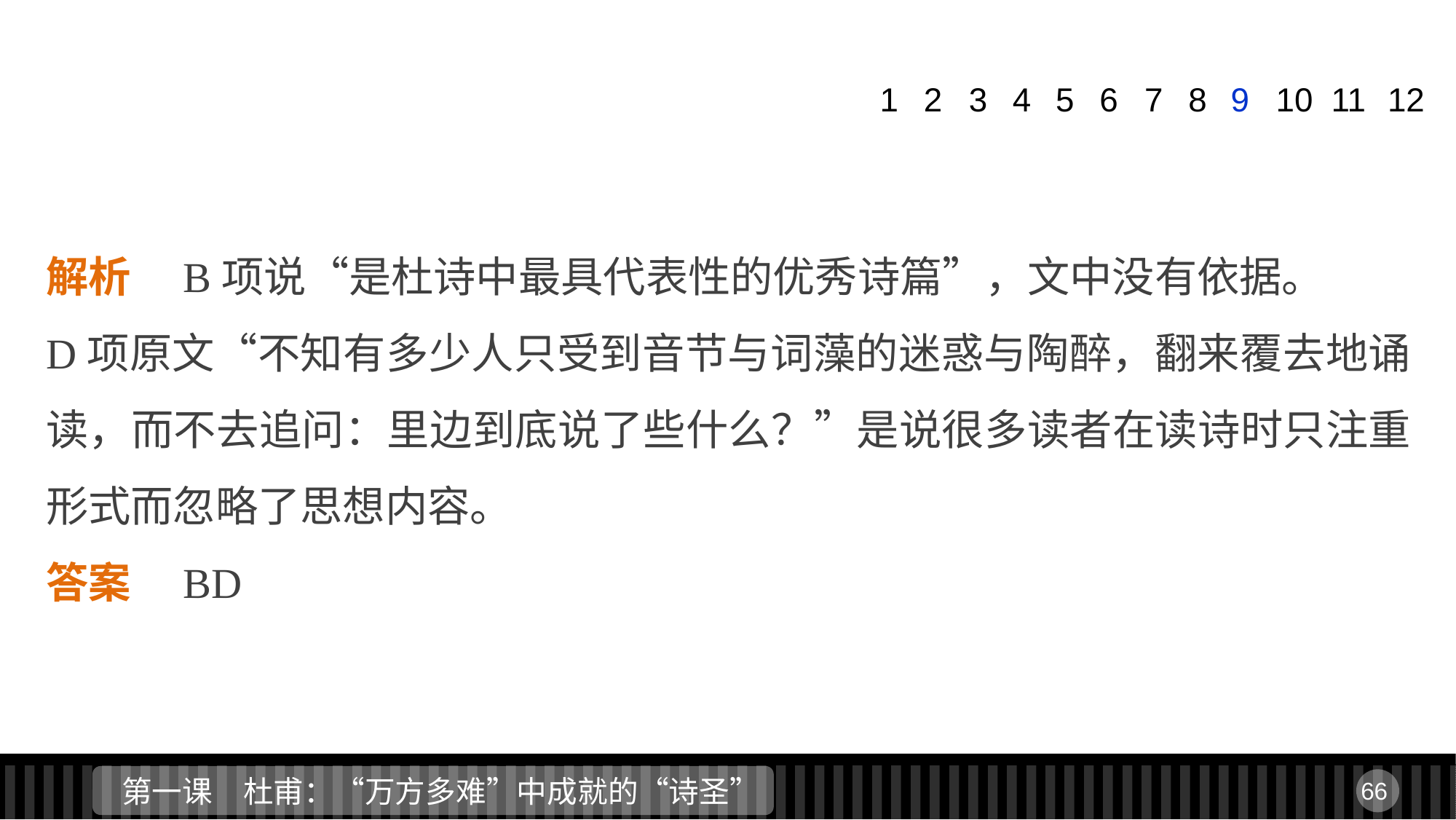

1
2
3
4
5
6
7
8
9
11
12
10
解析　B项说“是杜诗中最具代表性的优秀诗篇”，文中没有依据。
D项原文“不知有多少人只受到音节与词藻的迷惑与陶醉，翻来覆去地诵读，而不去追问：里边到底说了些什么？”是说很多读者在读诗时只注重形式而忽略了思想内容。
答案　BD